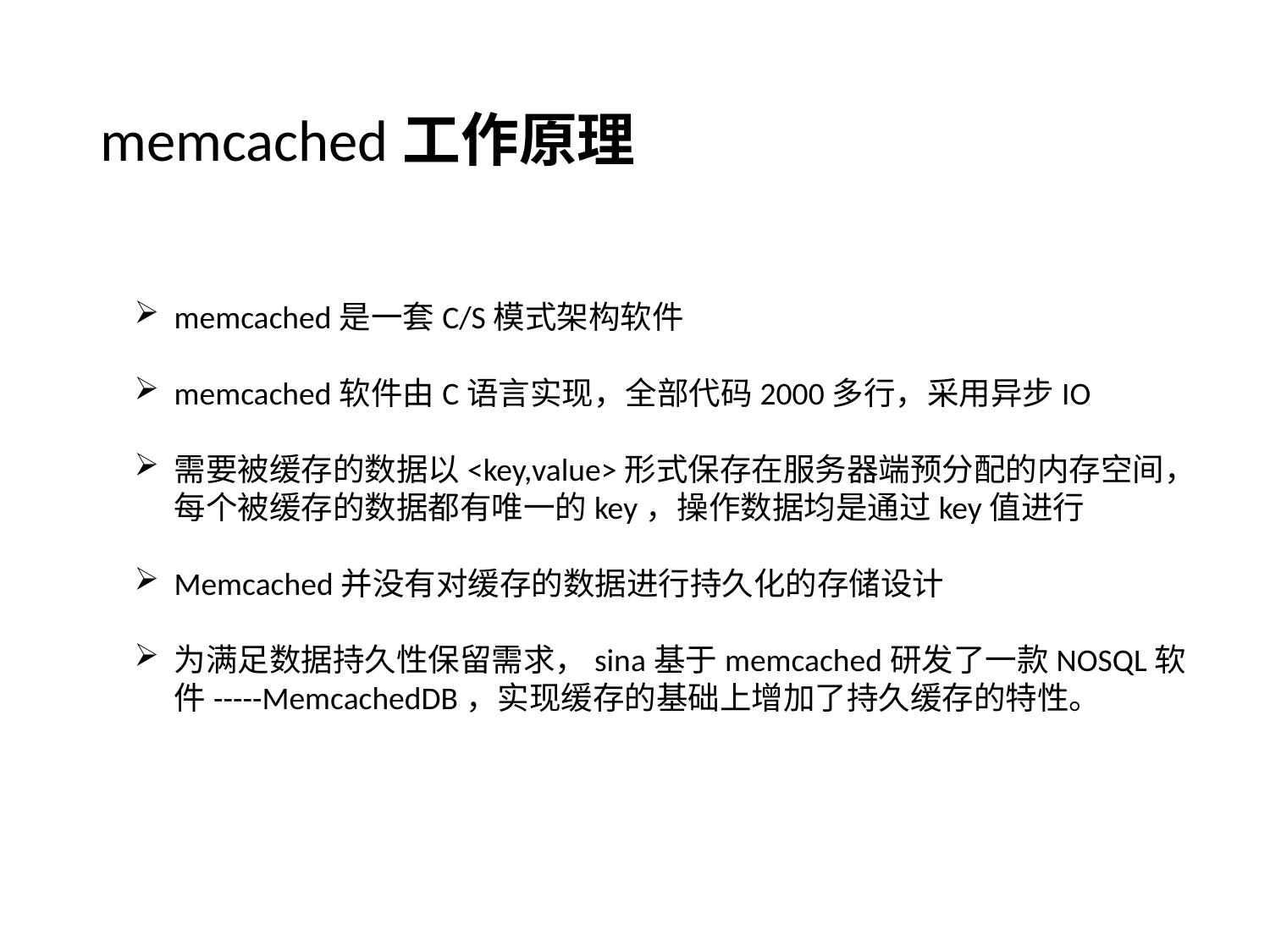

# memcached工作原理
memcached是一套C/S模式架构软件

memcached软件由C语言实现，全部代码2000多行，采用异步IO

需要被缓存的数据以<key,value>形式保存在服务器端预分配的内存空间，每个被缓存的数据都有唯一的key，操作数据均是通过key值进行

Memcached并没有对缓存的数据进行持久化的存储设计

为满足数据持久性保留需求，sina基于memcached研发了一款NOSQL软件-----MemcachedDB，实现缓存的基础上增加了持久缓存的特性。